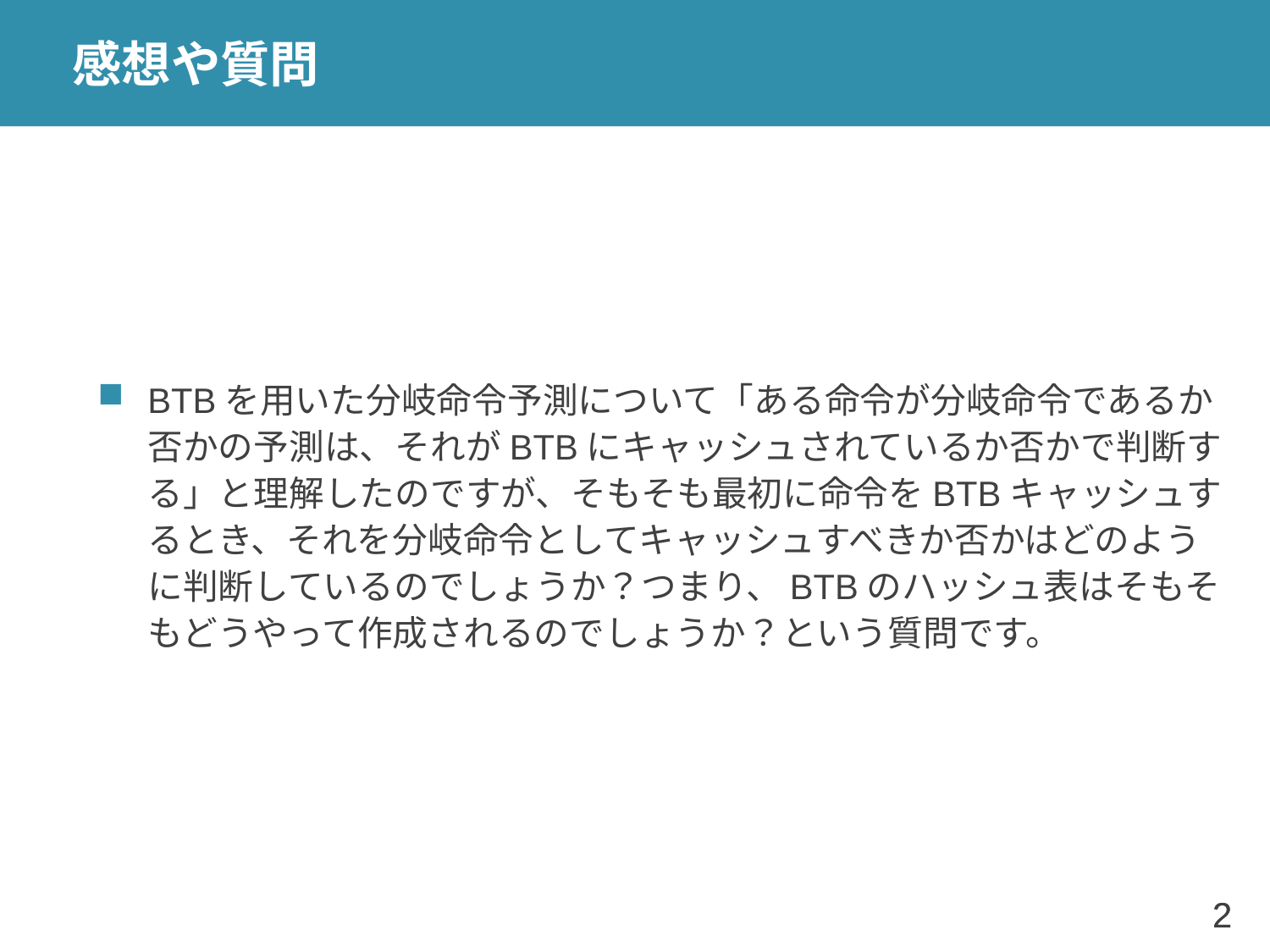

# 感想や質問
BTBを用いた分岐命令予測について「ある命令が分岐命令であるか否かの予測は、それがBTBにキャッシュされているか否かで判断する」と理解したのですが、そもそも最初に命令をBTBキャッシュするとき、それを分岐命令としてキャッシュすべきか否かはどのように判断しているのでしょうか？つまり、BTBのハッシュ表はそもそもどうやって作成されるのでしょうか？という質問です。